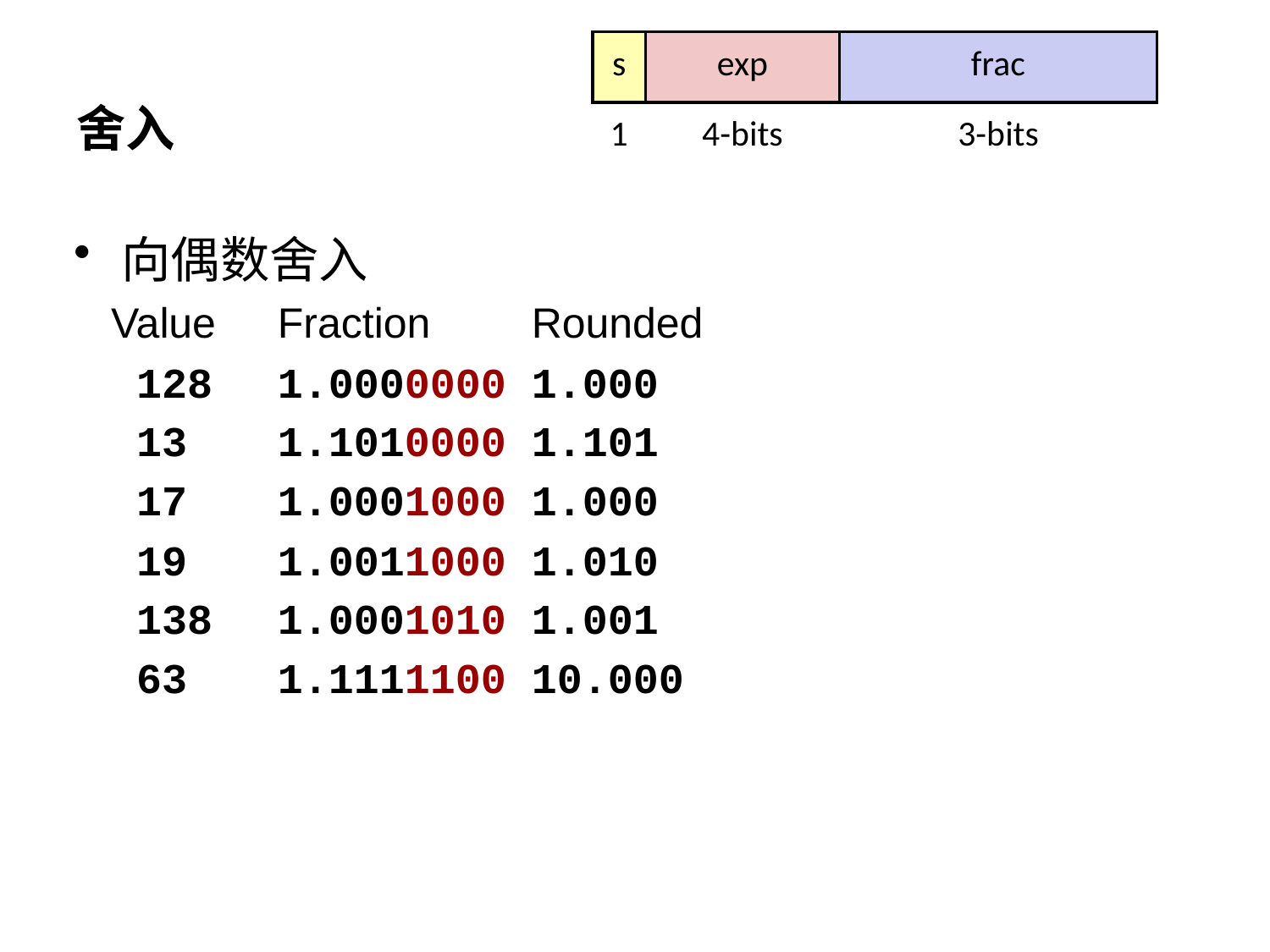

| s | exp | frac |
| --- | --- | --- |
| 1 | 4-bits | 3-bits |
# 舍入
向偶数舍入
Value	Fraction	Rounded
 128	1.0000000	1.000
 13	1.1010000	1.101
 17	1.0001000	1.000
 19	1.0011000	1.010
 138	1.0001010	1.001
 63	1.1111100	10.000